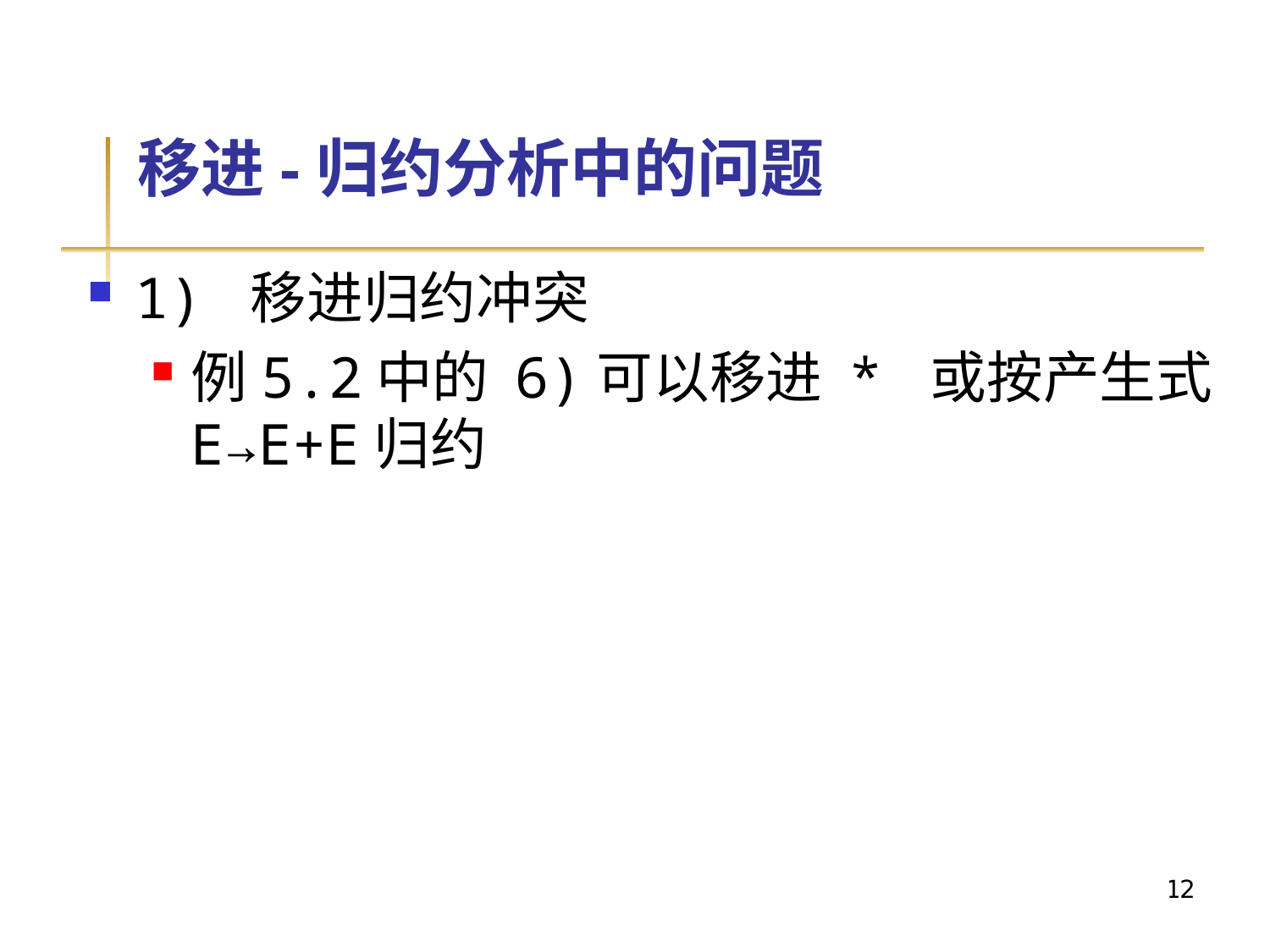

移进-归约分析中的问题
1) 移进归约冲突
例5.2中的 6)可以移进 * 或按产生式E→E+E归约
12